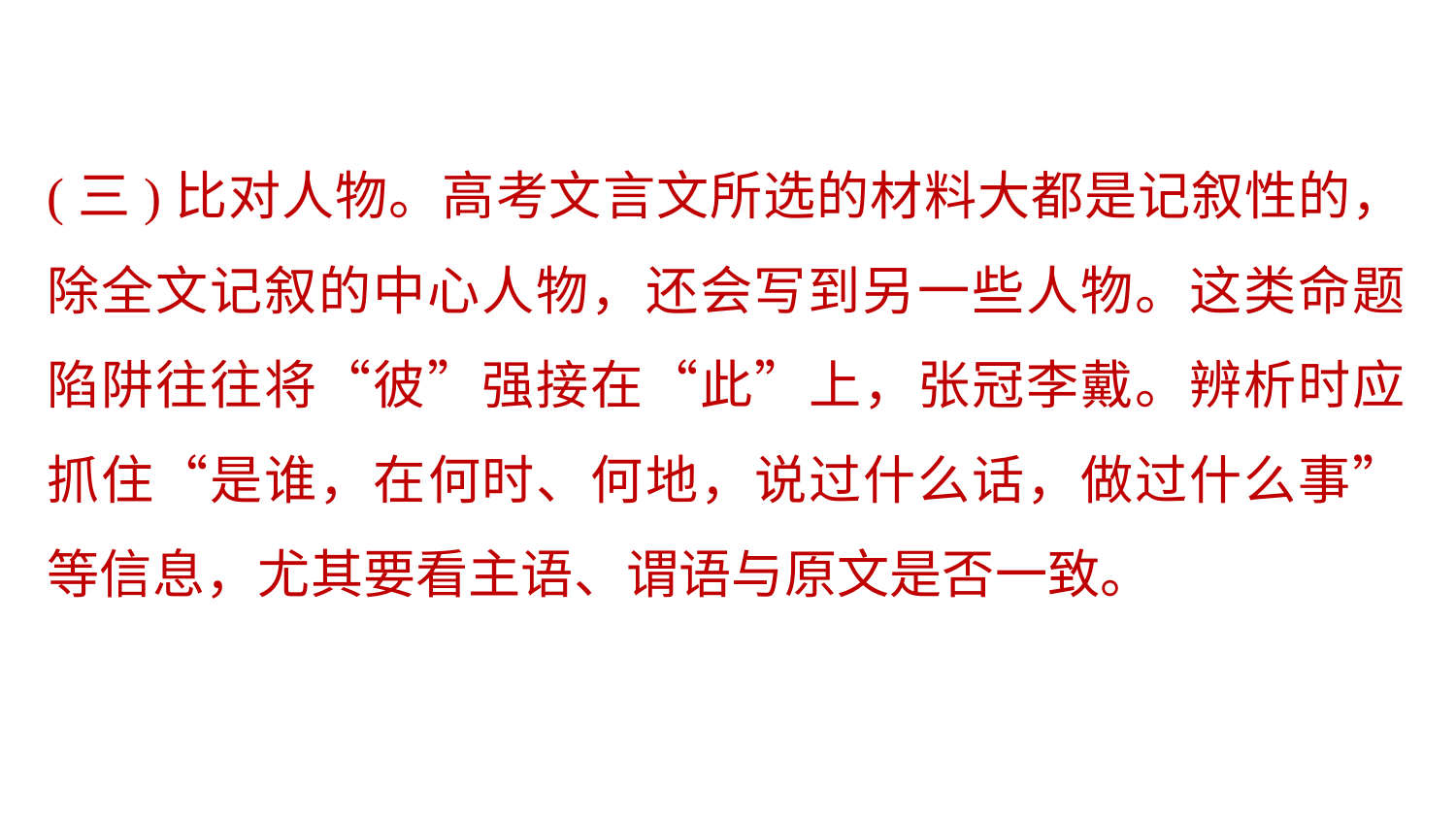

(三)比对人物。高考文言文所选的材料大都是记叙性的，除全文记叙的中心人物，还会写到另一些人物。这类命题陷阱往往将“彼”强接在“此”上，张冠李戴。辨析时应抓住“是谁，在何时、何地，说过什么话，做过什么事”等信息，尤其要看主语、谓语与原文是否一致。